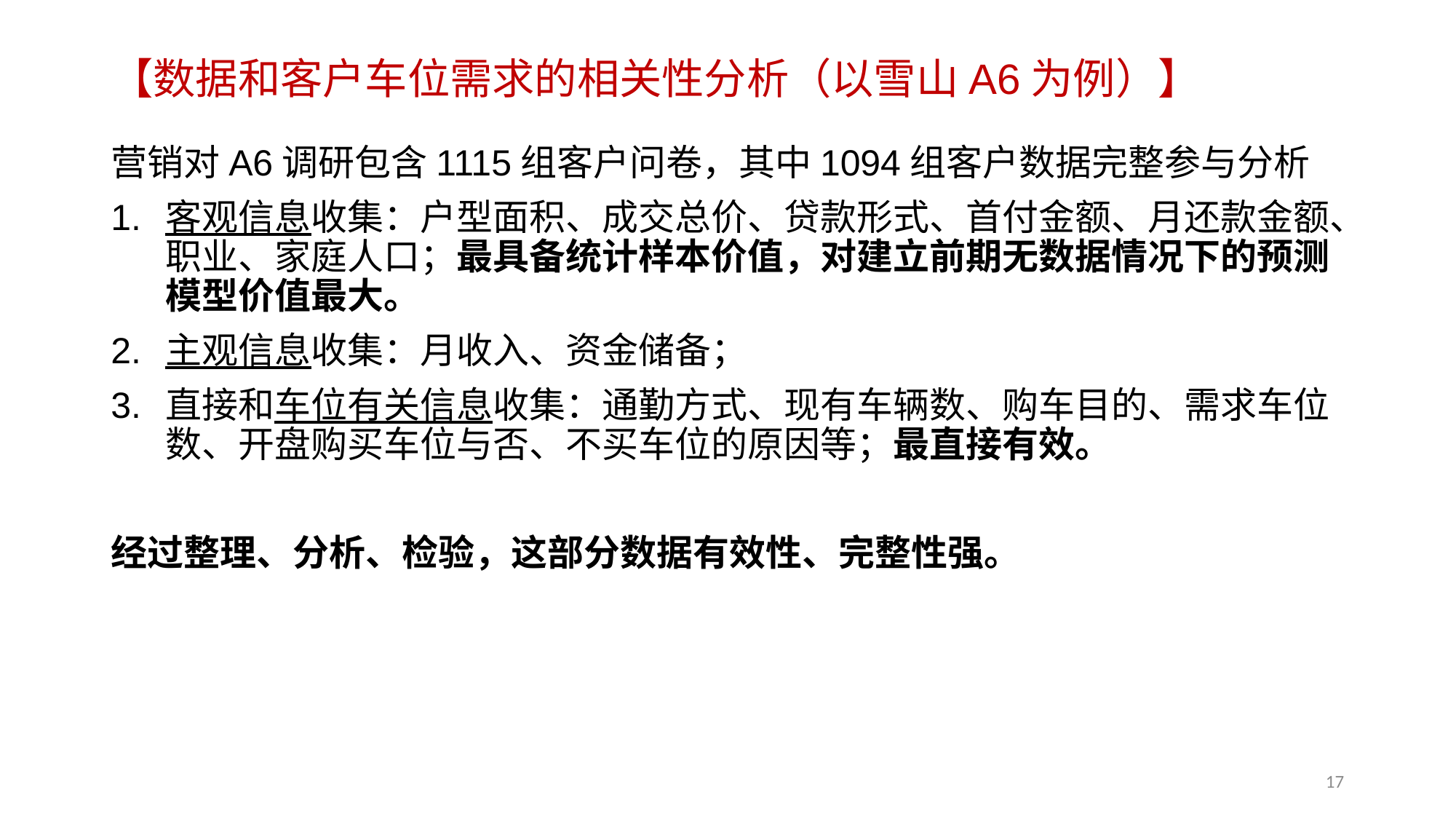

# 【数据和客户车位需求的相关性分析（以雪山A6为例）】
营销对A6调研包含1115组客户问卷，其中1094组客户数据完整参与分析
客观信息收集：户型面积、成交总价、贷款形式、首付金额、月还款金额、职业、家庭人口；最具备统计样本价值，对建立前期无数据情况下的预测模型价值最大。
主观信息收集：月收入、资金储备；
直接和车位有关信息收集：通勤方式、现有车辆数、购车目的、需求车位数、开盘购买车位与否、不买车位的原因等；最直接有效。

经过整理、分析、检验，这部分数据有效性、完整性强。